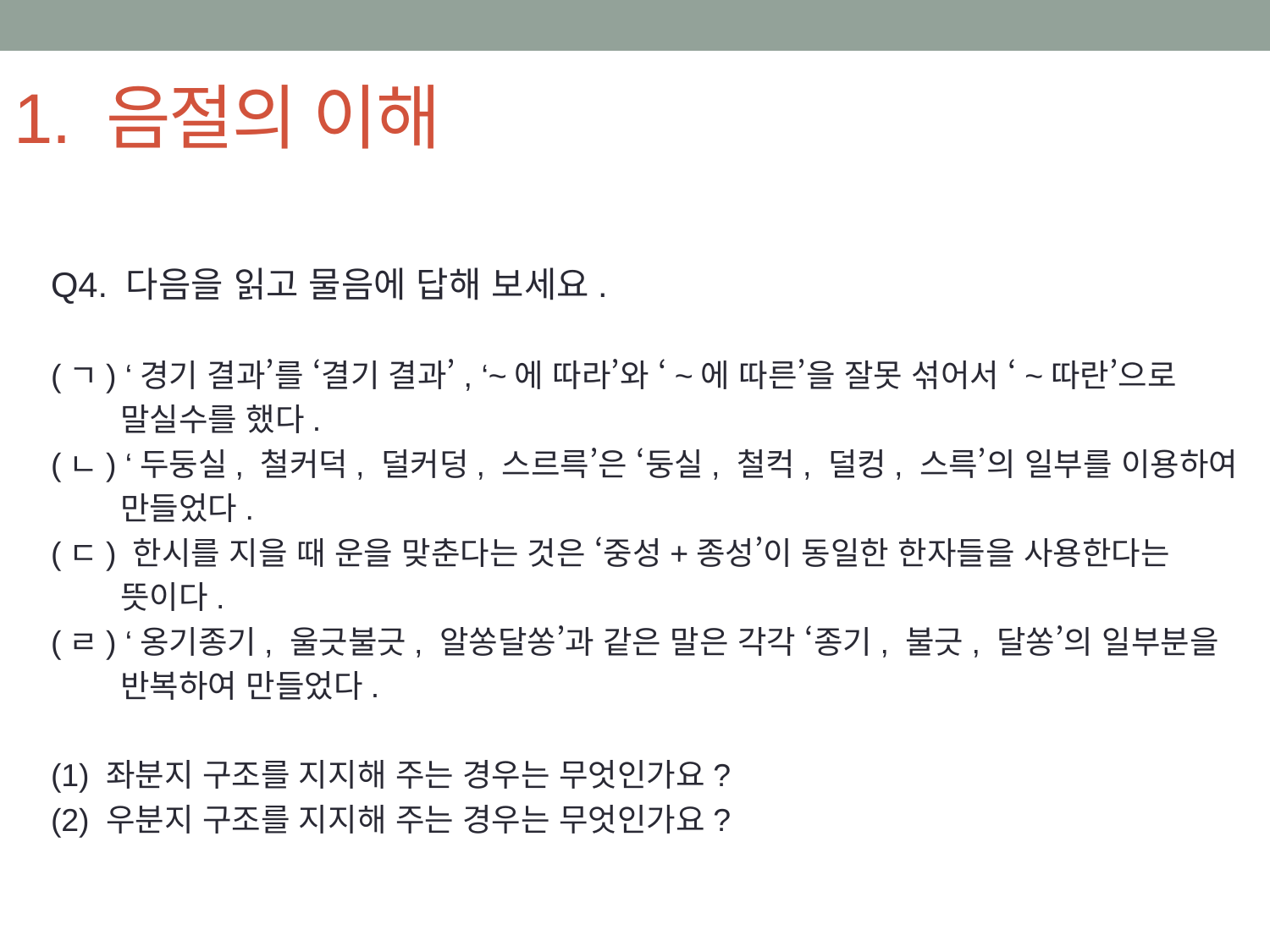

# 1. 음절의 이해

Q4. 다음을 읽고 물음에 답해 보세요.

(ㄱ) ‘경기 결과’를 ‘결기 결과’, ‘~에 따라’와 ‘~에 따른’을 잘못 섞어서 ‘~따란’으로
       말실수를 했다.
(ㄴ) ‘두둥실, 철커덕, 덜커덩, 스르륵’은 ‘둥실, 철컥, 덜컹, 스륵’의 일부를 이용하여
       만들었다.
(ㄷ) 한시를 지을 때 운을 맞춘다는 것은 ‘중성+종성’이 동일한 한자들을 사용한다는
       뜻이다.
(ㄹ) ‘옹기종기, 울긋불긋, 알쏭달쏭’과 같은 말은 각각 ‘종기, 불긋, 달쏭’의 일부분을
       반복하여 만들었다.

(1) 좌분지 구조를 지지해 주는 경우는 무엇인가요?
(2) 우분지 구조를 지지해 주는 경우는 무엇인가요?